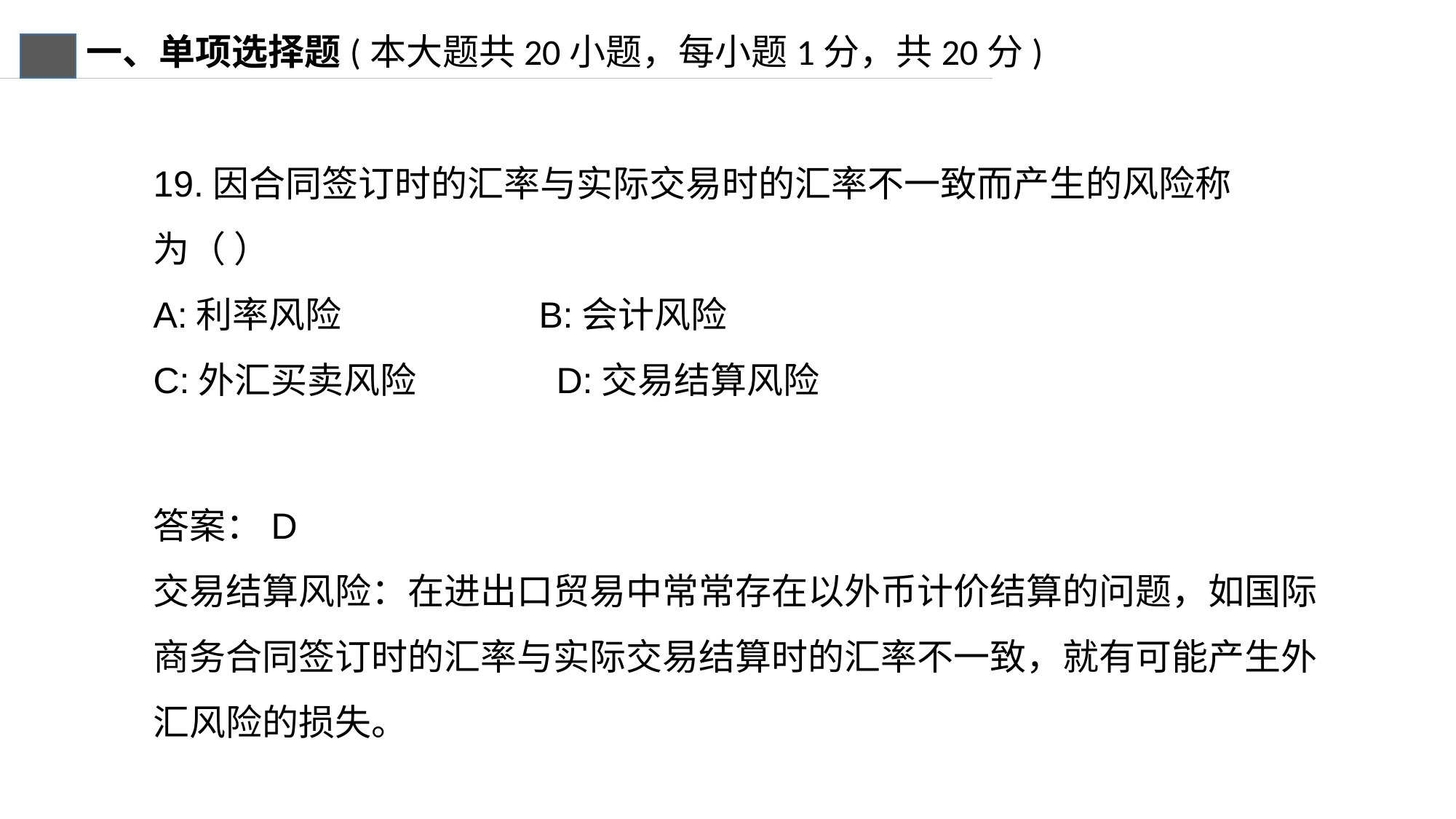

一、单项选择题(本大题共20小题，每小题1分，共20分)

19.因合同签订时的汇率与实际交易时的汇率不一致而产生的风险称为（ ）
A:利率风险                       B:会计风险
C:外汇买卖风险                D:交易结算风险
答案：D
交易结算风险：在进出口贸易中常常存在以外币计价结算的问题，如国际商务合同签订时的汇率与实际交易结算时的汇率不一致，就有可能产生外汇风险的损失。